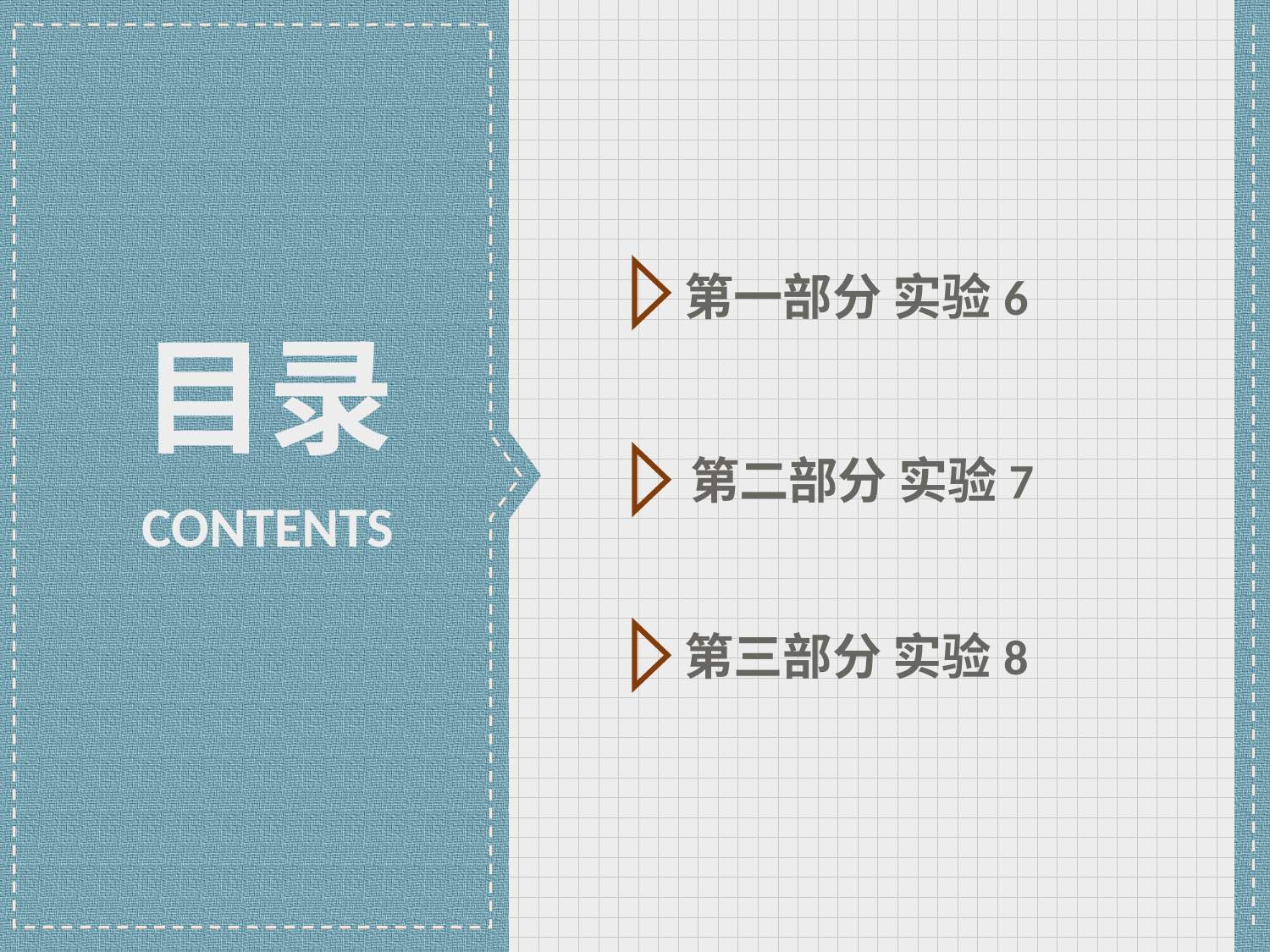

第一部分 实验6

目录
第二部分 实验7

CONTENTS
第三部分 实验8